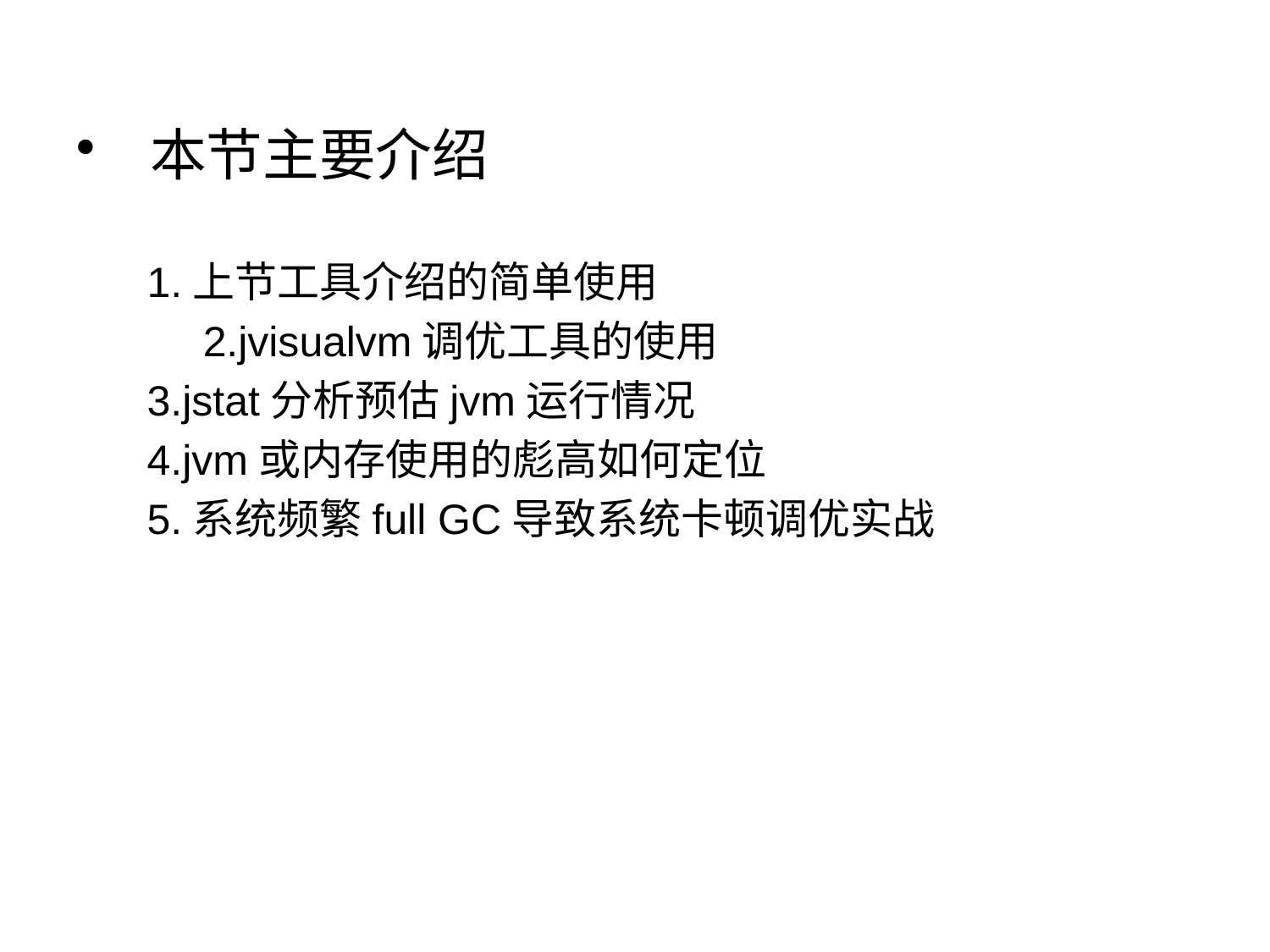

本节主要介绍

      1.上节工具介绍的简单使用
	2.jvisualvm调优工具的使用
      3.jstat分析预估jvm运行情况
      4.jvm或内存使用的彪高如何定位
      5.系统频繁full GC导致系统卡顿调优实战